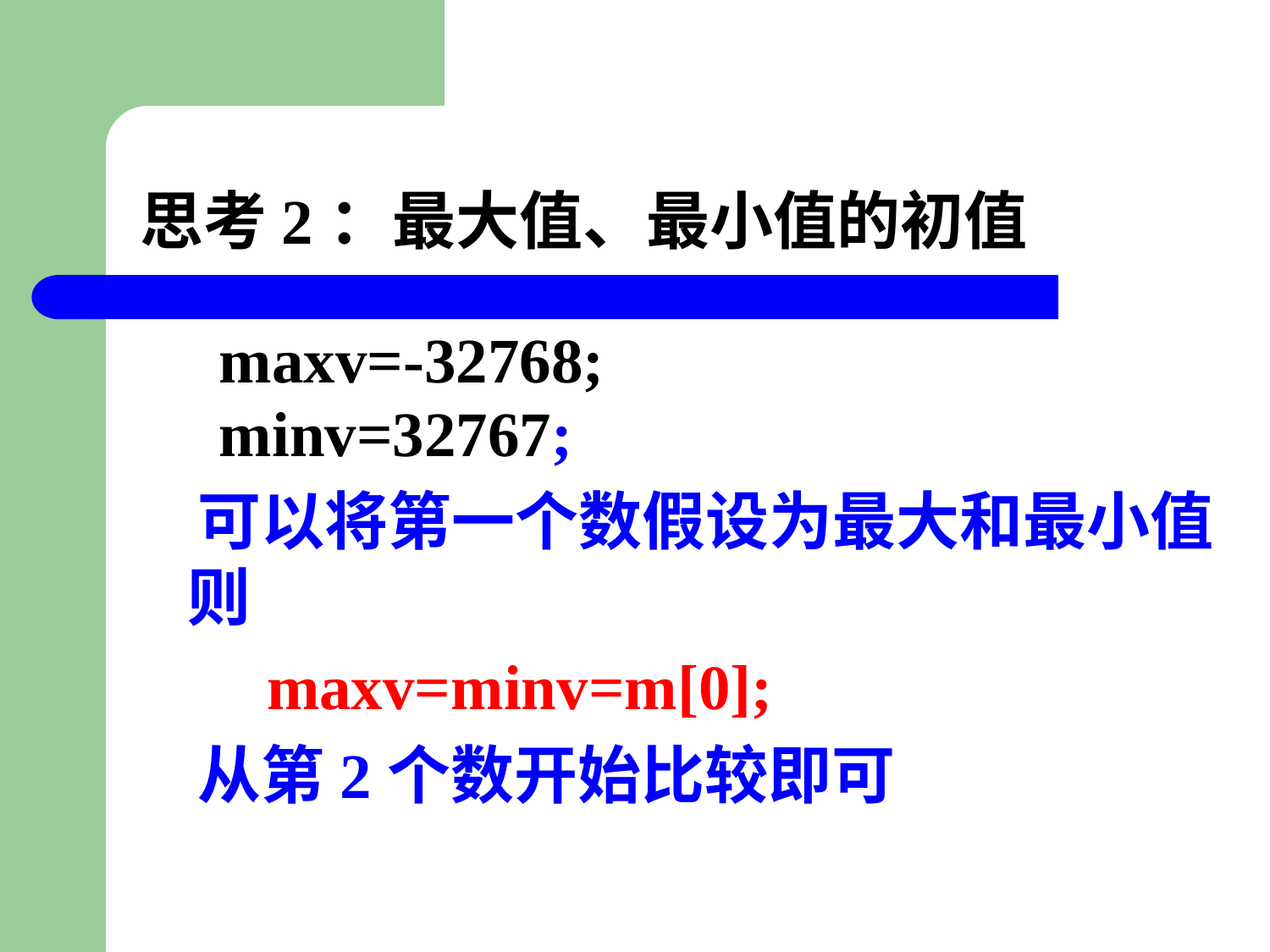

# 思考2：最大值、最小值的初值
     maxv=-32768;
     minv=32767;
   可以将第一个数假设为最大和最小值则
        maxv=minv=m[0];
   从第2个数开始比较即可